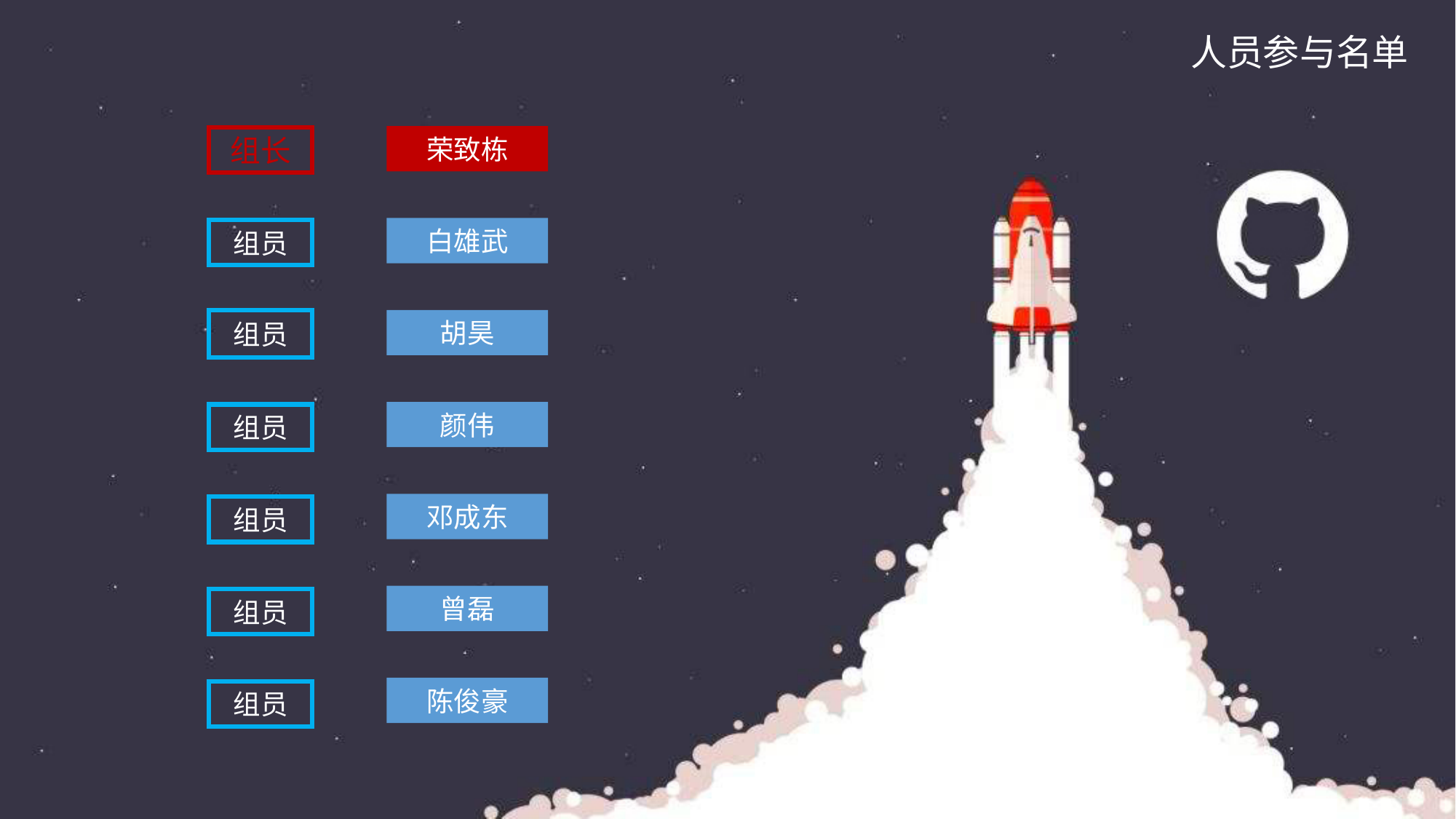

人员参与名单
荣致栋
组长
白雄武
组员
组员
胡昊
颜伟
组员
邓成东
组员
曾磊
组员
陈俊豪
组员